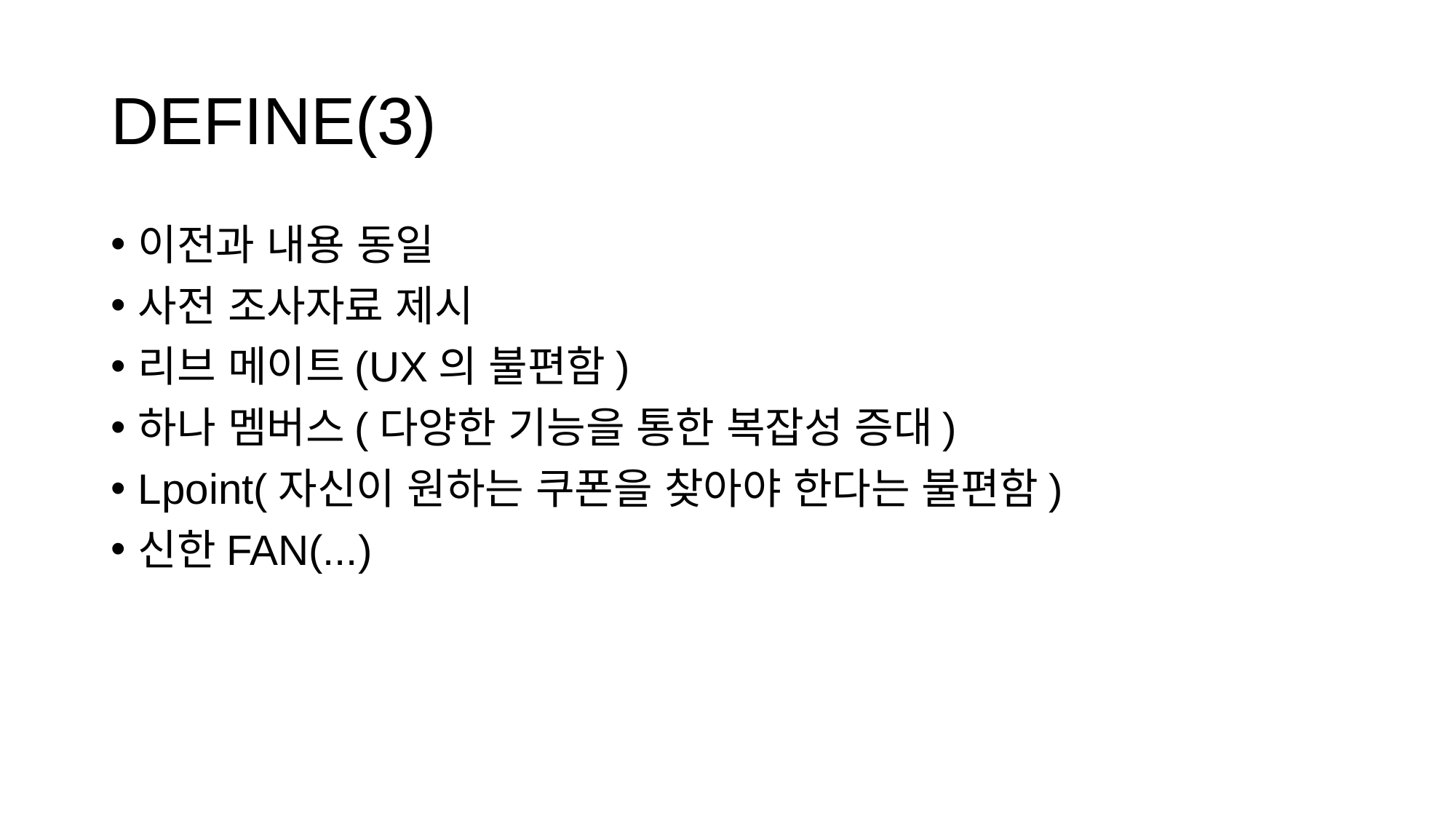

# DEFINE(3)
이전과 내용 동일
사전 조사자료 제시
리브 메이트(UX의 불편함)
하나 멤버스(다양한 기능을 통한 복잡성 증대)
Lpoint(자신이 원하는 쿠폰을 찾아야 한다는 불편함)
신한FAN(...)